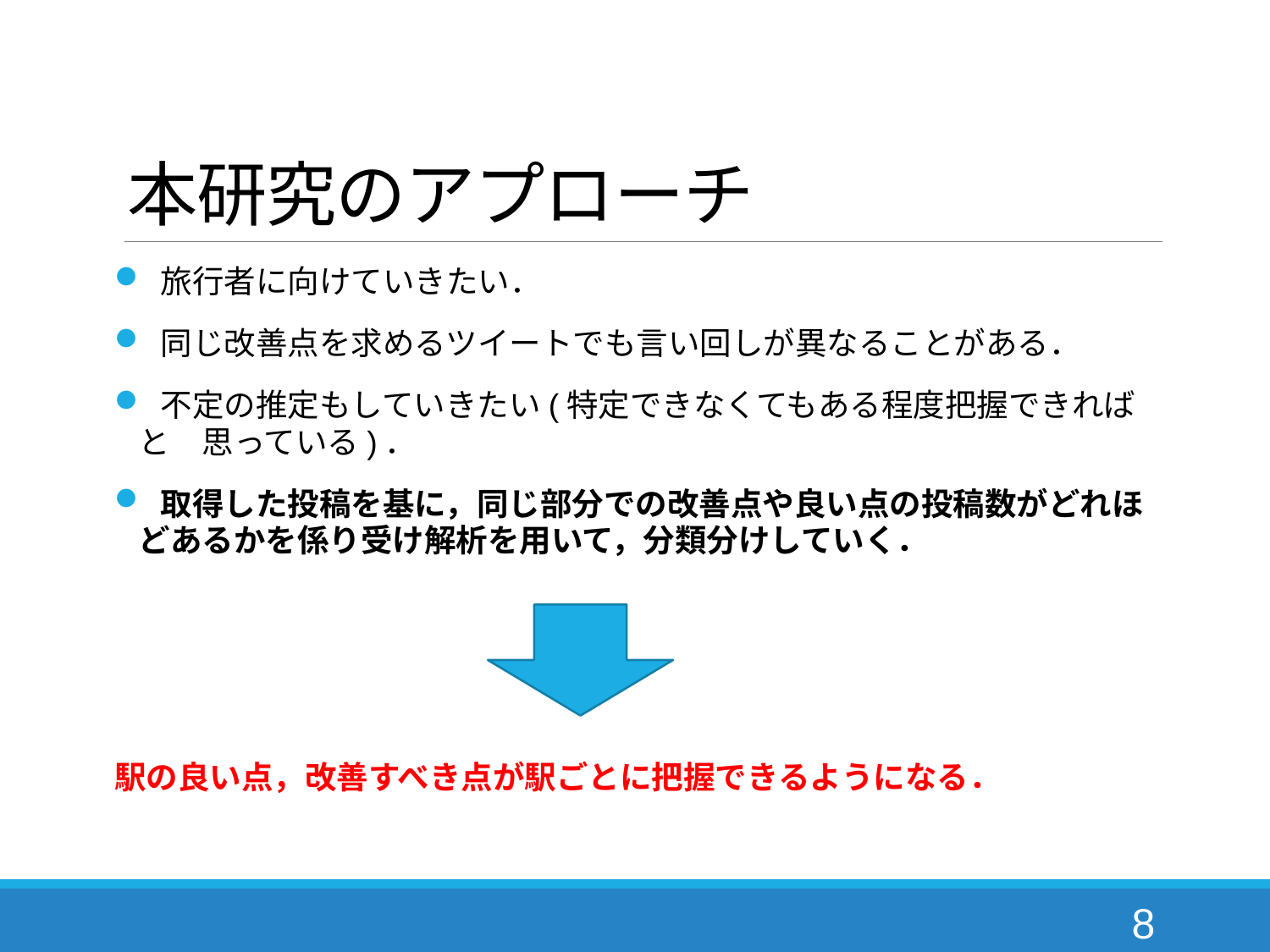

# 本研究のアプローチ
 旅行者に向けていきたい．
 同じ改善点を求めるツイートでも言い回しが異なることがある．
 不定の推定もしていきたい(特定できなくてもある程度把握できればと　思っている)．
 取得した投稿を基に，同じ部分での改善点や良い点の投稿数がどれほどあるかを係り受け解析を用いて，分類分けしていく．

駅の良い点，改善すべき点が駅ごとに把握できるようになる．

8